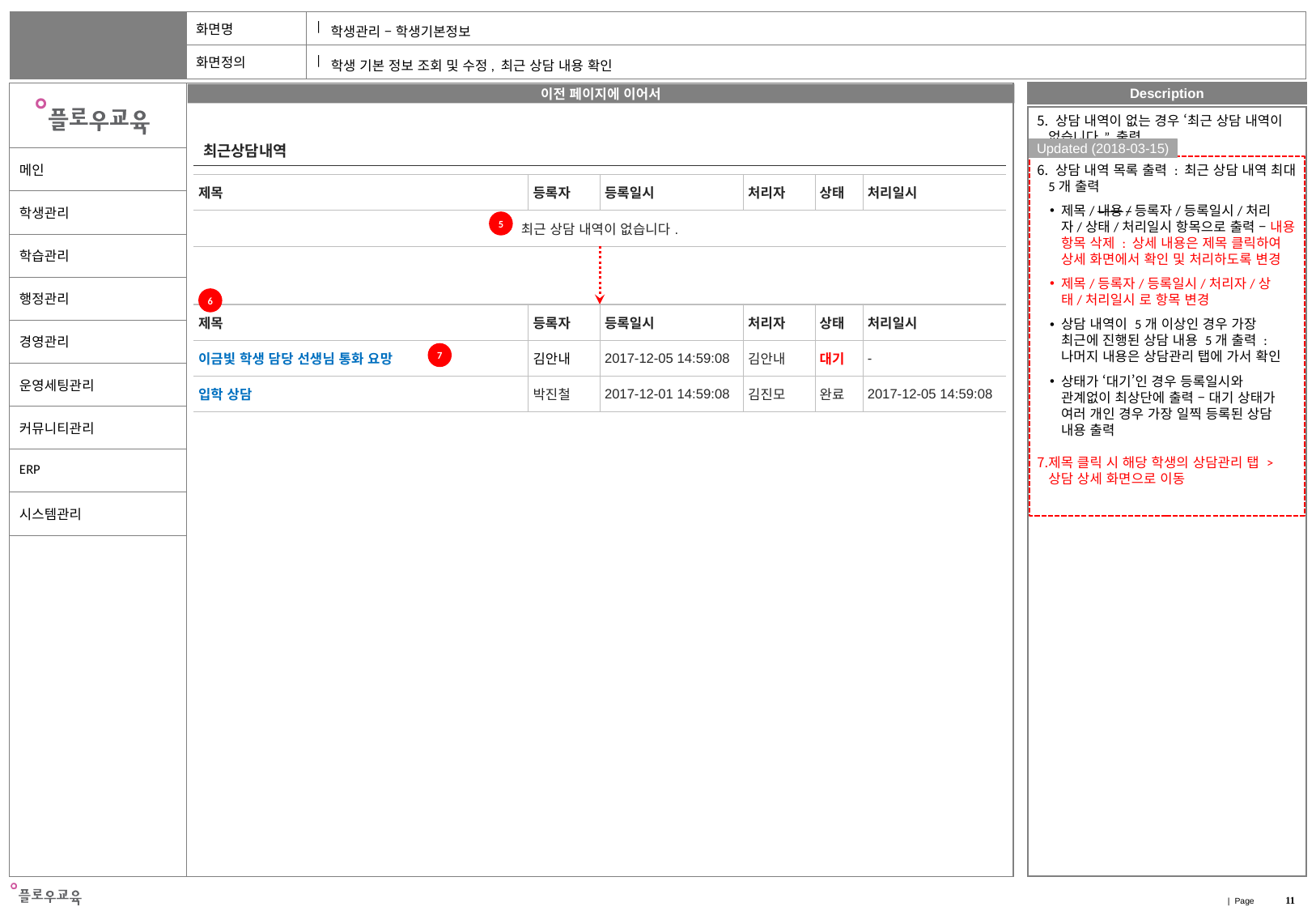

학생관리 – 학생기본정보
학생 기본 정보 조회 및 수정, 최근 상담 내용 확인
이전 페이지에 이어서
 상담 내역이 없는 경우 ‘최근 상담 내역이 없습니다.” 출력
 상담 내역 목록 출력 : 최근 상담 내역 최대 5개 출력
제목/내용/등록자/등록일시/처리자/상태/처리일시 항목으로 출력 – 내용 항목 삭제 : 상세 내용은 제목 클릭하여 상세 화면에서 확인 및 처리하도록 변경
제목/등록자/등록일시/처리자/상태/처리일시 로 항목 변경
상담 내역이 5개 이상인 경우 가장 최근에 진행된 상담 내용 5개 출력 : 나머지 내용은 상담관리 탭에 가서 확인
상태가 ‘대기’인 경우 등록일시와 관계없이 최상단에 출력 – 대기 상태가 여러 개인 경우 가장 일찍 등록된 상담 내용 출력
제목 클릭 시 해당 학생의 상담관리 탭 > 상담 상세 화면으로 이동
| 최근상담내역 |
| --- |
Updated (2018-03-15)

| 제목 | 등록자 | 등록일시 | 처리자 | 상태 | 처리일시 |
| --- | --- | --- | --- | --- | --- |
| 최근 상담 내역이 없습니다. |  |  |  |  |  |
5
6
| 제목 | 등록자 | 등록일시 | 처리자 | 상태 | 처리일시 |
| --- | --- | --- | --- | --- | --- |
| 이금빛 학생 담당 선생님 통화 요망 | 김안내 | 2017-12-05 14:59:08 | 김안내 | 대기 | - |
| 입학 상담 | 박진철 | 2017-12-01 14:59:08 | 김진모 | 완료 | 2017-12-05 14:59:08 |
7
11